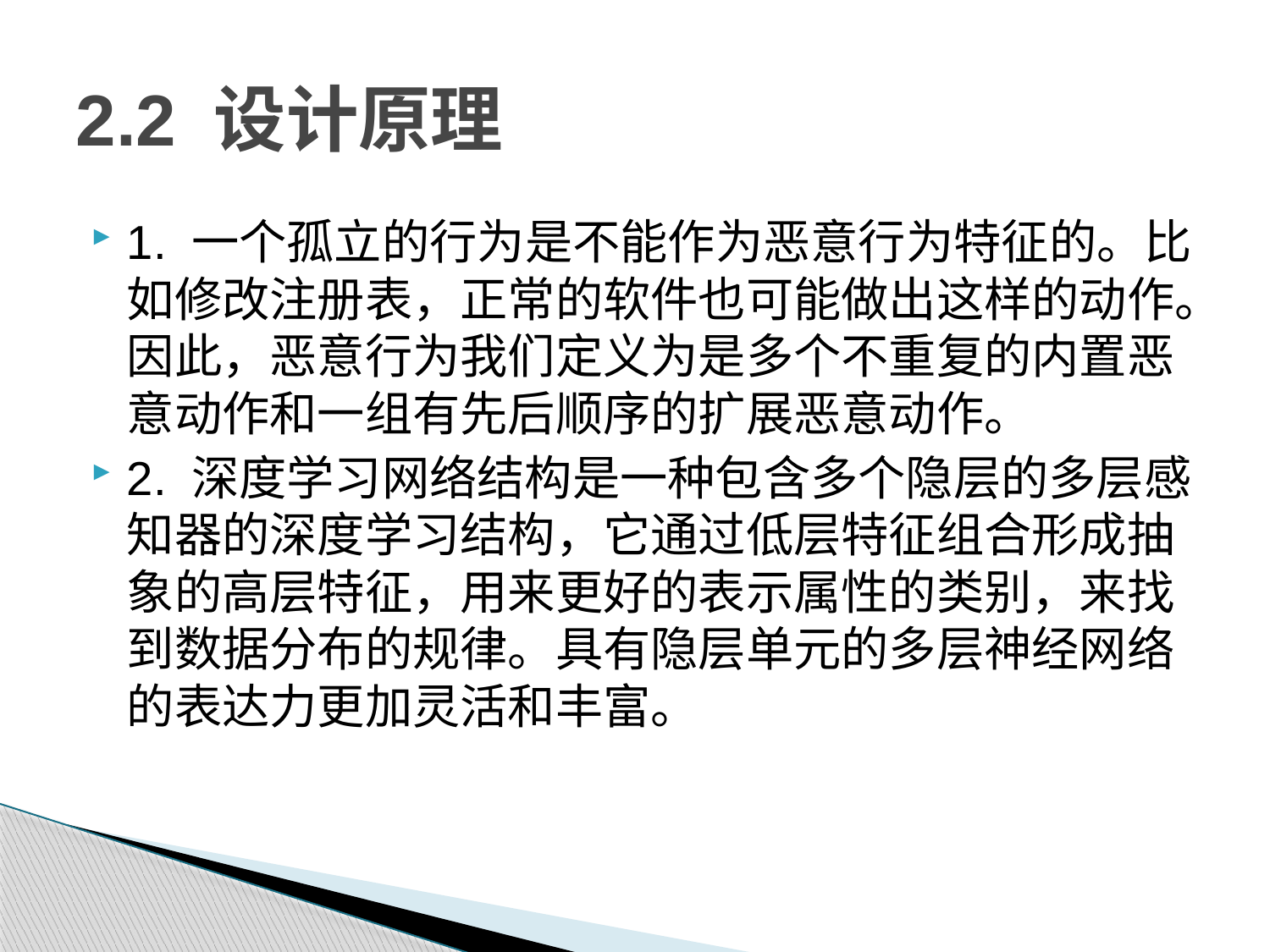

# 2.2 设计原理
1. 一个孤立的行为是不能作为恶意行为特征的。比如修改注册表，正常的软件也可能做出这样的动作。因此，恶意行为我们定义为是多个不重复的内置恶意动作和一组有先后顺序的扩展恶意动作。
2. 深度学习网络结构是一种包含多个隐层的多层感知器的深度学习结构，它通过低层特征组合形成抽象的高层特征，用来更好的表示属性的类别，来找到数据分布的规律。具有隐层单元的多层神经网络的表达力更加灵活和丰富。